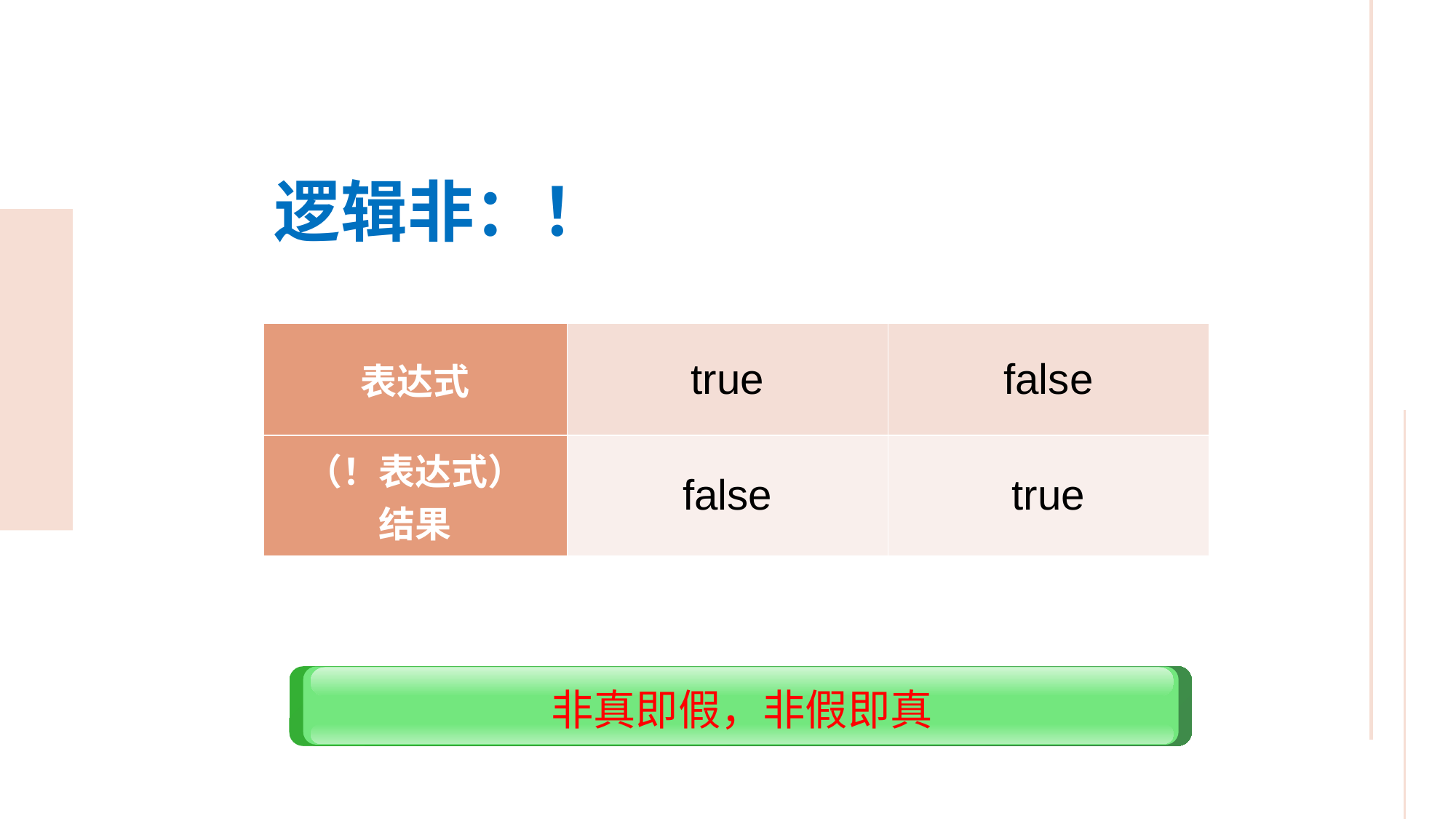

逻辑非：！
| 表达式 | true | false |
| --- | --- | --- |
| （！表达式） 结果 | false | true |

非真即假，非假即真